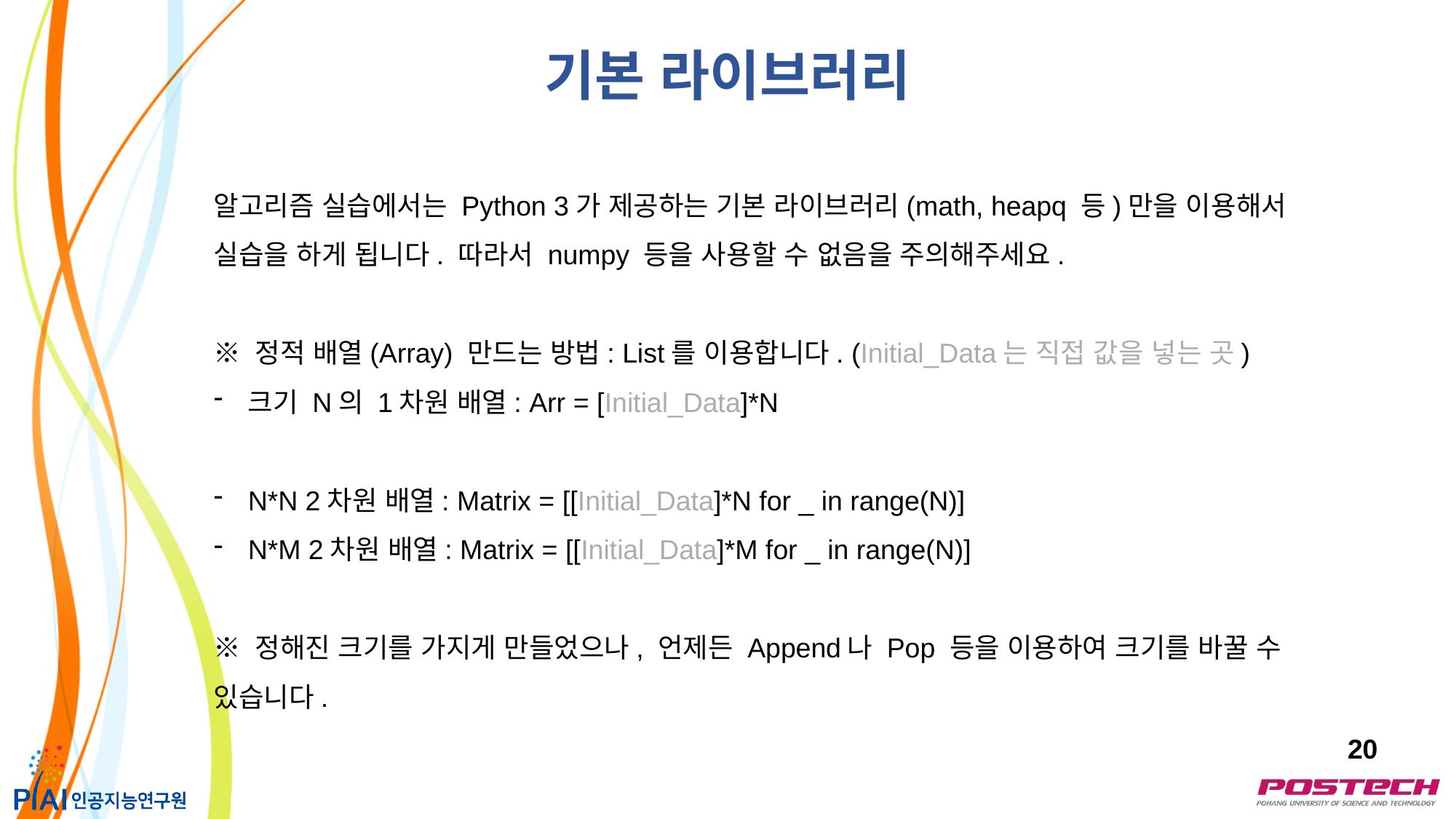

기본 라이브러리
알고리즘 실습에서는 Python 3가 제공하는 기본 라이브러리(math, heapq 등)만을 이용해서 실습을 하게 됩니다. 따라서 numpy 등을 사용할 수 없음을 주의해주세요.

※ 정적 배열(Array) 만드는 방법: List를 이용합니다. (Initial_Data는 직접 값을 넣는 곳)
크기 N의 1차원 배열: Arr = [Initial_Data]*N

N*N 2차원 배열: Matrix = [[Initial_Data]*N for _ in range(N)]
N*M 2차원 배열: Matrix = [[Initial_Data]*M for _ in range(N)]

※ 정해진 크기를 가지게 만들었으나, 언제든 Append나 Pop 등을 이용하여 크기를 바꿀 수 있습니다.